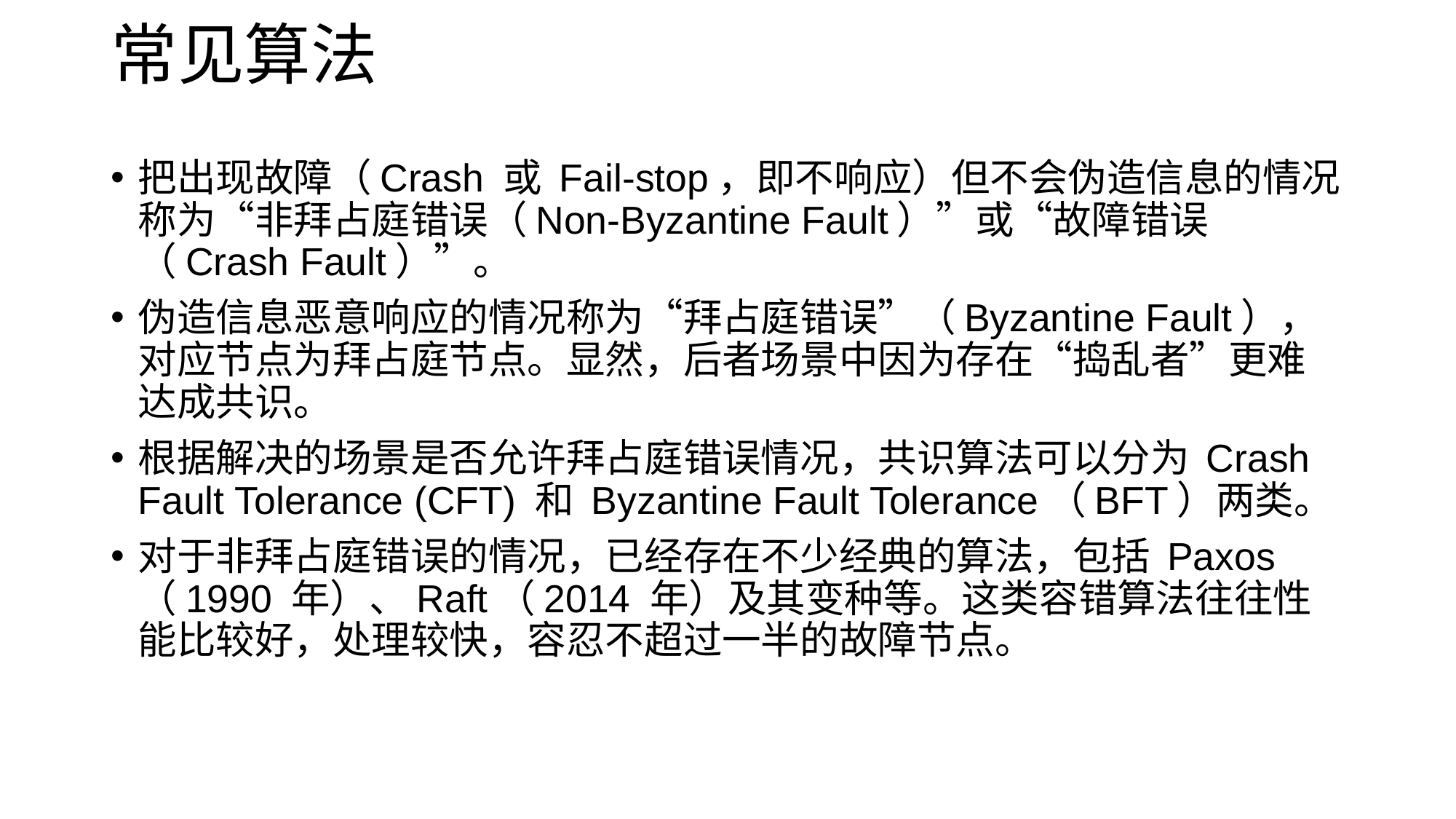

# 常见算法
把出现故障（Crash 或 Fail-stop，即不响应）但不会伪造信息的情况称为“非拜占庭错误（Non-Byzantine Fault）”或“故障错误（Crash Fault）”。
伪造信息恶意响应的情况称为“拜占庭错误”（Byzantine Fault），对应节点为拜占庭节点。显然，后者场景中因为存在“捣乱者”更难达成共识。
根据解决的场景是否允许拜占庭错误情况，共识算法可以分为 Crash Fault Tolerance (CFT) 和 Byzantine Fault Tolerance（BFT）两类。
对于非拜占庭错误的情况，已经存在不少经典的算法，包括 Paxos（1990 年）、Raft（2014 年）及其变种等。这类容错算法往往性能比较好，处理较快，容忍不超过一半的故障节点。